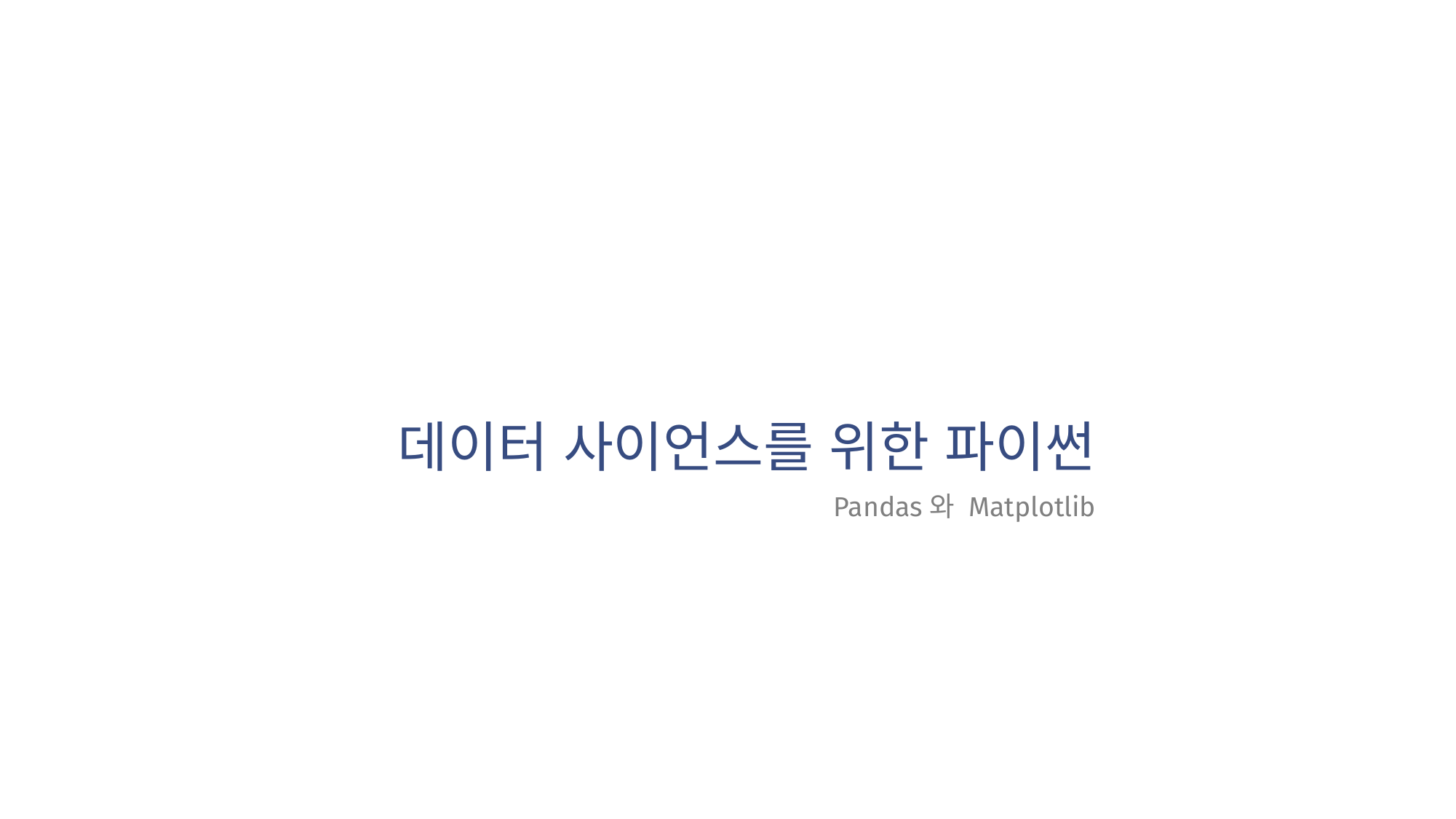

# 데이터 사이언스를 위한 파이썬
Pandas와 Matplotlib